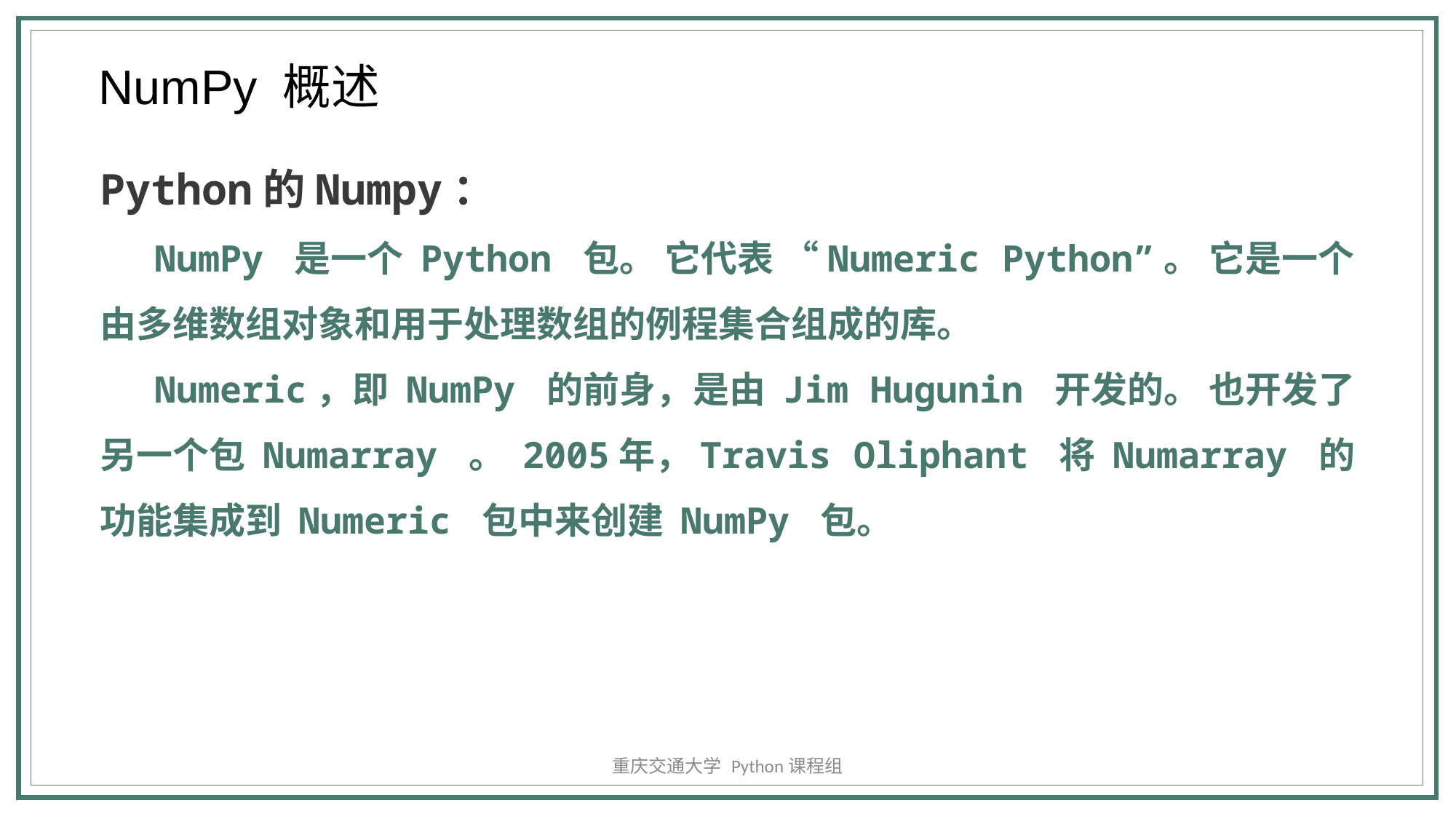

NumPy 概述
Python的Numpy：
NumPy 是一个 Python 包。 它代表 “Numeric Python”。 它是一个由多维数组对象和用于处理数组的例程集合组成的库。
Numeric，即 NumPy 的前身，是由 Jim Hugunin 开发的。 也开发了另一个包 Numarray 。 2005年，Travis Oliphant 将 Numarray 的功能集成到 Numeric 包中来创建 NumPy 包。
重庆交通大学 Python课程组